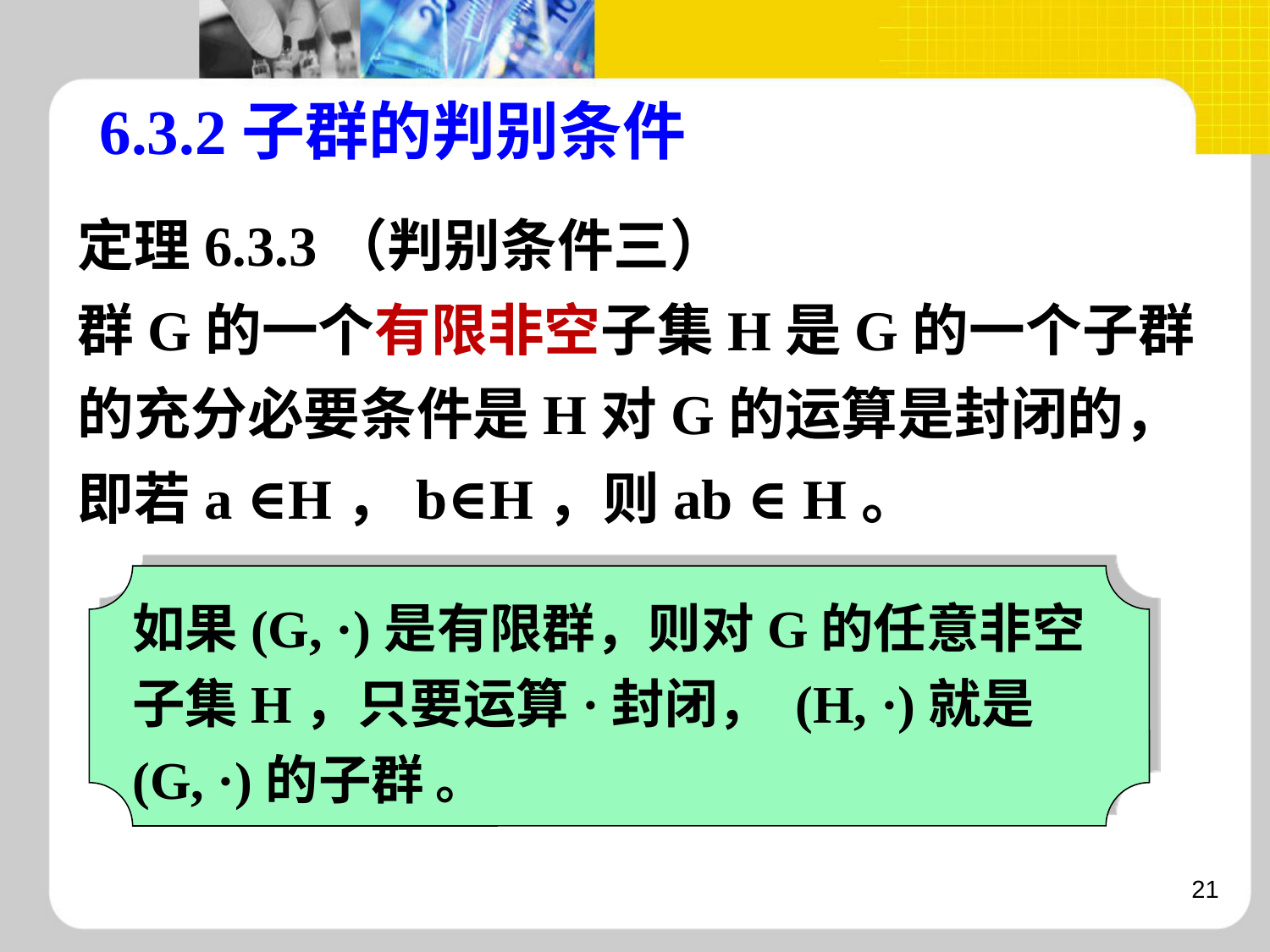

# 6.3.2子群的判别条件
定理6.3.3（判别条件三）
群G的一个有限非空子集H是G的一个子群的充分必要条件是H对G的运算是封闭的，即若a ∈H，b∈H，则ab ∈ H。

如果(G, ·)是有限群，则对G的任意非空子集H，只要运算·封闭， (H, ·)就是(G, ·)的子群 。
21